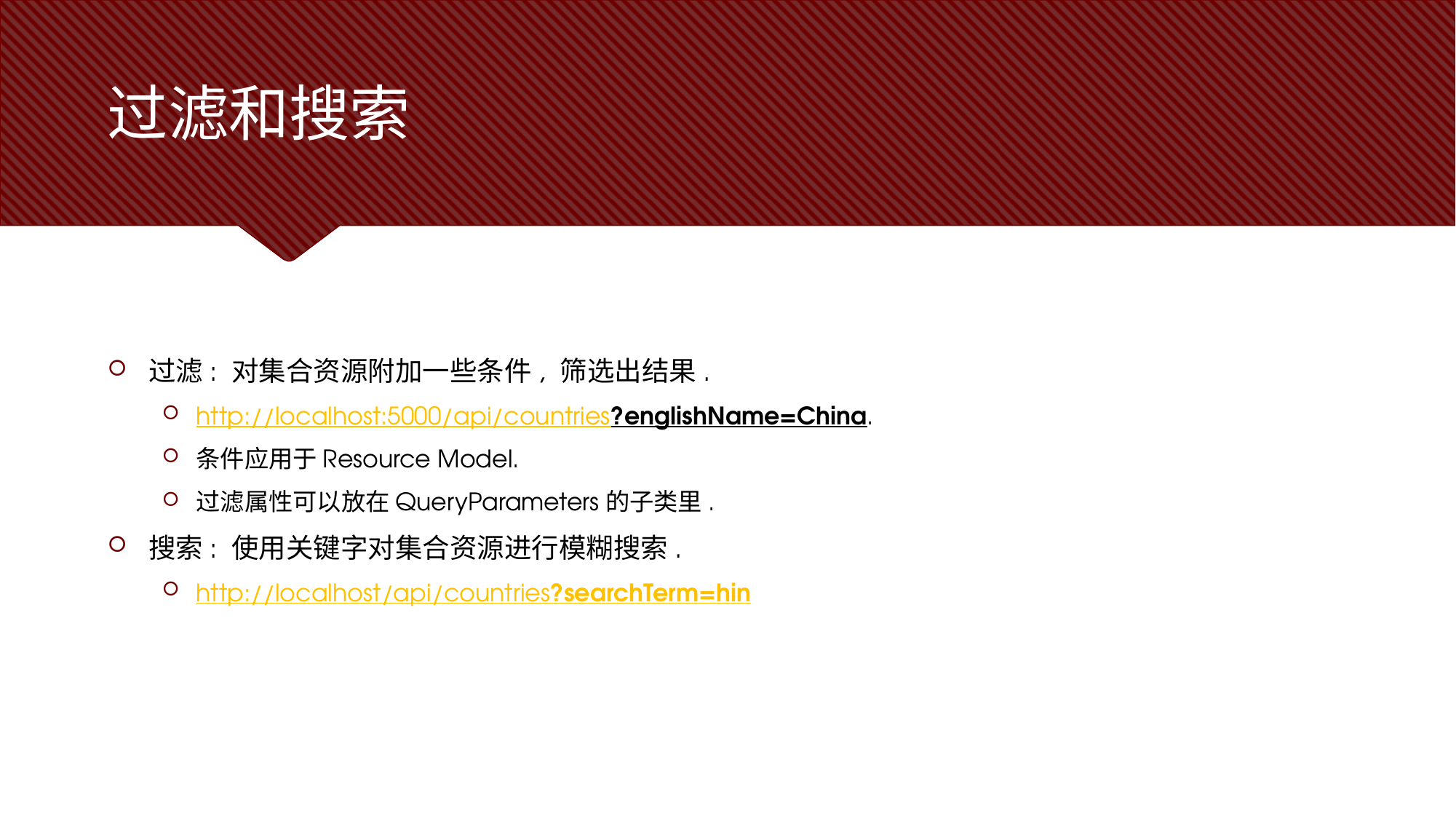

# 过滤和搜索
过滤: 对集合资源附加一些条件, 筛选出结果.
http://localhost:5000/api/countries?englishName=China.
条件应用于Resource Model.
过滤属性可以放在QueryParameters的子类里.
搜索: 使用关键字对集合资源进行模糊搜索.
http://localhost/api/countries?searchTerm=hin